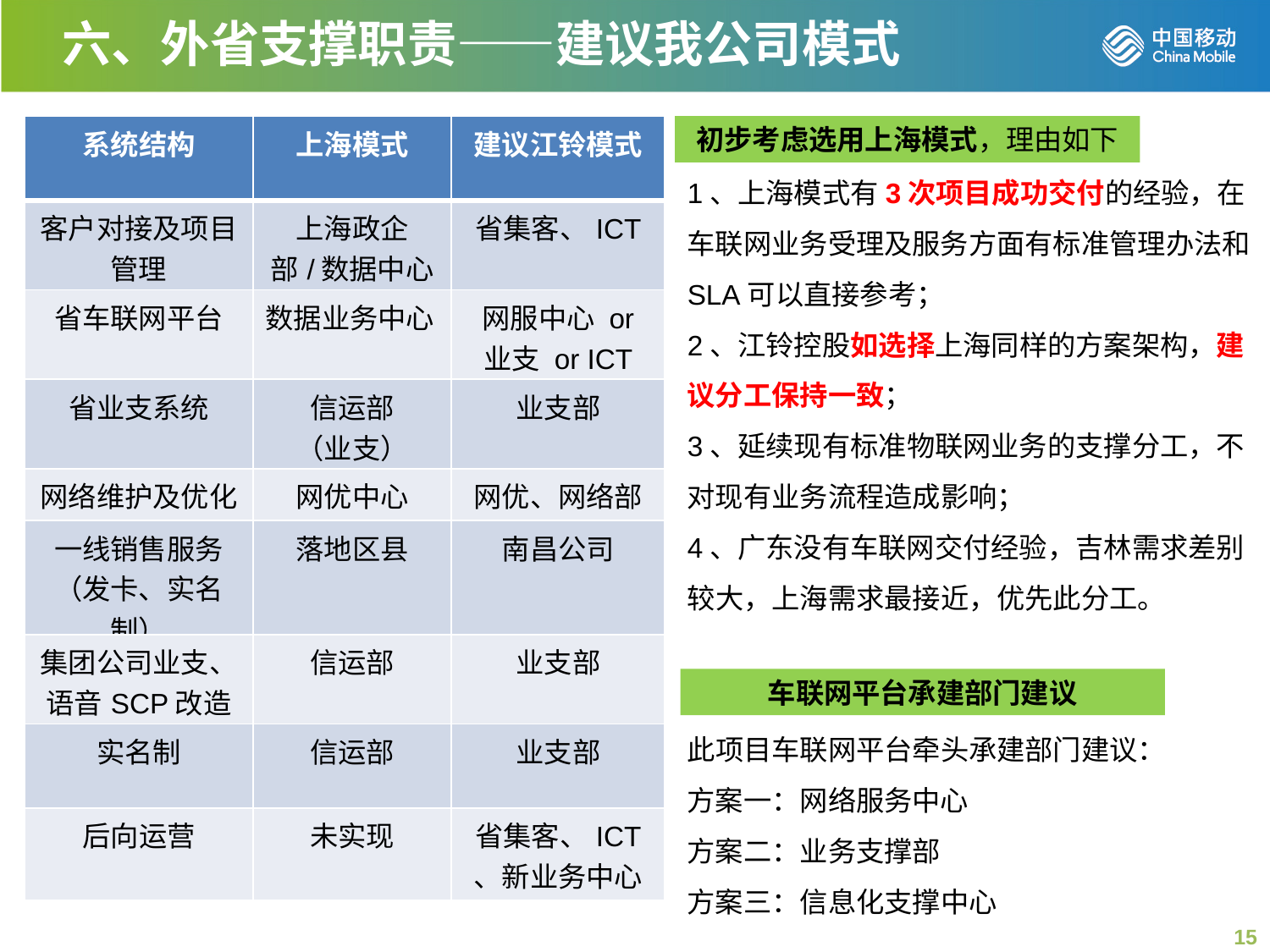

六、外省支撑职责——建议我公司模式
| 系统结构 | 上海模式 | 建议江铃模式 |
| --- | --- | --- |
| 客户对接及项目管理 | 上海政企部/数据中心 | 省集客、ICT |
| 省车联网平台 | 数据业务中心 | 网服中心 or 业支 or ICT |
| 省业支系统 | 信运部 （业支） | 业支部 |
| 网络维护及优化 | 网优中心 | 网优、网络部 |
| 一线销售服务（发卡、实名制） | 落地区县 | 南昌公司 |
| 集团公司业支、语音SCP改造 | 信运部 | 业支部 |
| 实名制 | 信运部 | 业支部 |
| 后向运营 | 未实现 | 省集客、ICT 、新业务中心 |
初步考虑选用上海模式，理由如下
1、上海模式有3次项目成功交付的经验，在车联网业务受理及服务方面有标准管理办法和SLA可以直接参考；
2、江铃控股如选择上海同样的方案架构，建议分工保持一致；
3、延续现有标准物联网业务的支撑分工，不对现有业务流程造成影响；
4、广东没有车联网交付经验，吉林需求差别较大，上海需求最接近，优先此分工。

此项目车联网平台牵头承建部门建议：
方案一：网络服务中心
方案二：业务支撑部
方案三：信息化支撑中心
车联网平台承建部门建议